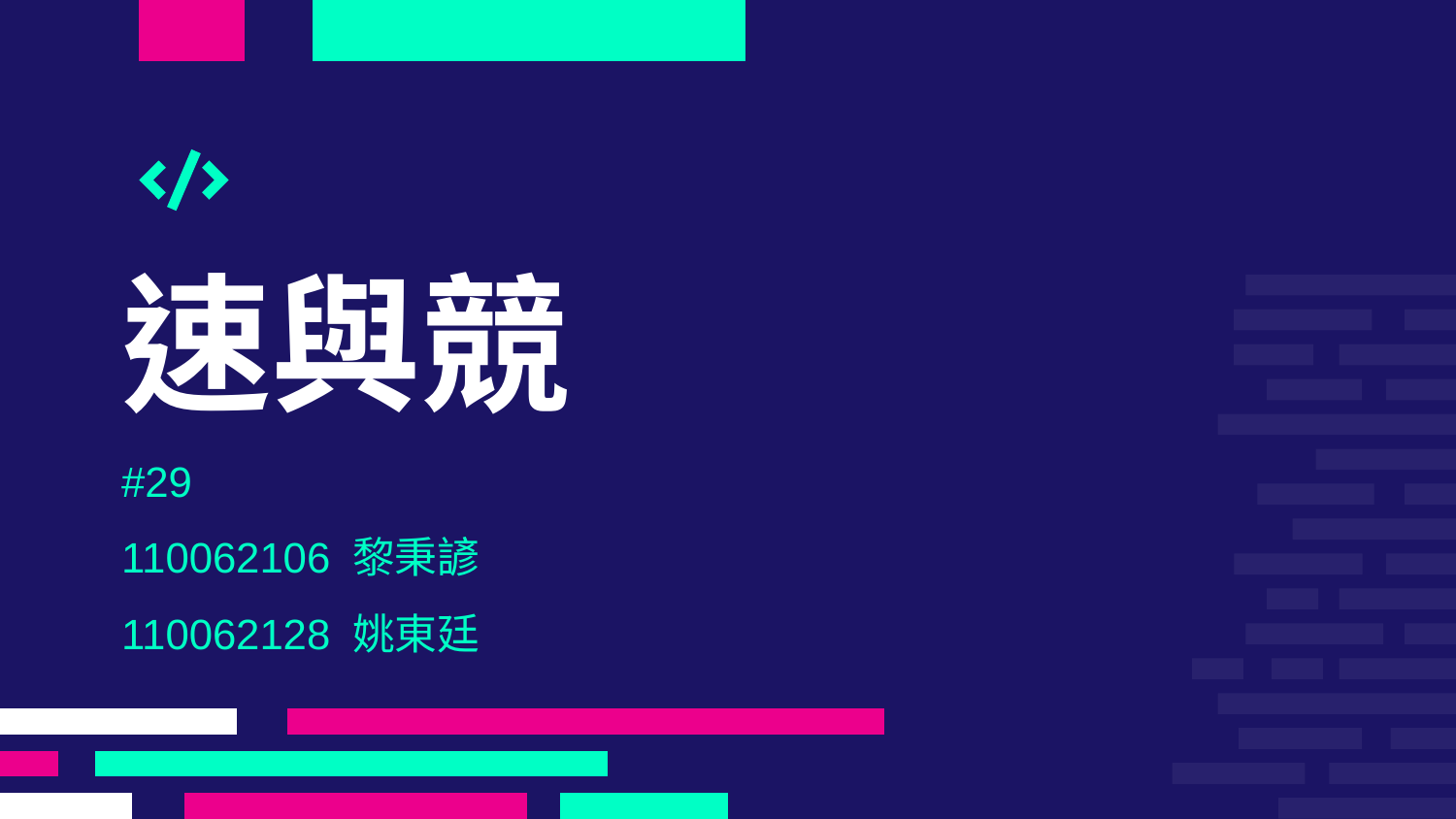

# 速與競
#29
110062106 黎秉諺
110062128 姚東廷